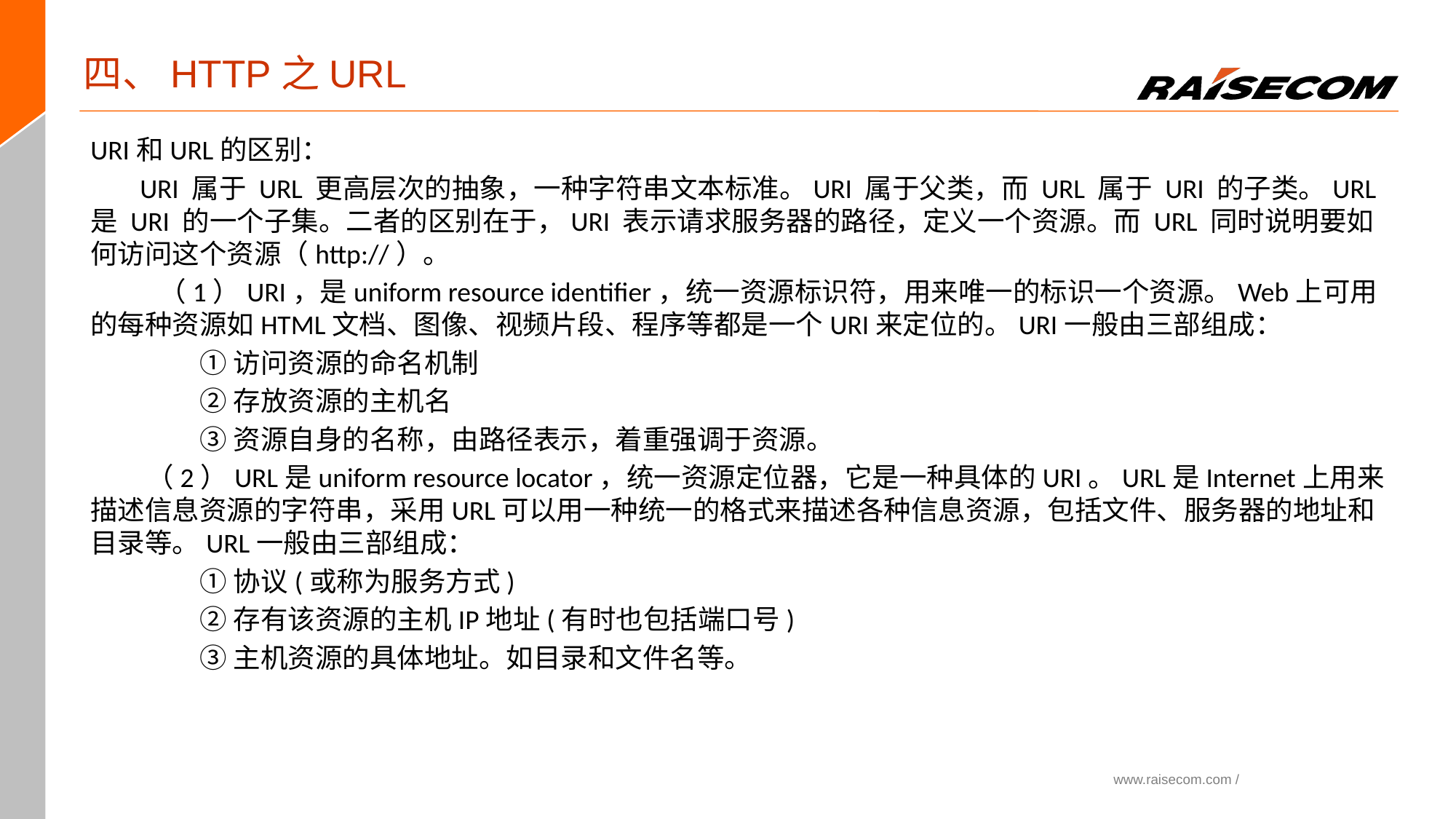

# 四、HTTP之URL
URI和URL的区别：
        URI 属于 URL 更高层次的抽象，一种字符串文本标准。URI 属于父类，而 URL 属于 URI 的子类。URL 是 URI 的一个子集。二者的区别在于，URI 表示请求服务器的路径，定义一个资源。而 URL 同时说明要如何访问这个资源（http://）。
          （1）URI，是uniform resource identifier，统一资源标识符，用来唯一的标识一个资源。Web上可用的每种资源如HTML文档、图像、视频片段、程序等都是一个URI来定位的。URI一般由三部组成：
	①访问资源的命名机制
	②存放资源的主机名
	③资源自身的名称，由路径表示，着重强调于资源。
        （2）URL是uniform resource locator，统一资源定位器，它是一种具体的URI。URL是Internet上用来描述信息资源的字符串，采用URL可以用一种统一的格式来描述各种信息资源，包括文件、服务器的地址和目录等。URL一般由三部组成：
	①协议(或称为服务方式)
	②存有该资源的主机IP地址(有时也包括端口号)
	③主机资源的具体地址。如目录和文件名等。